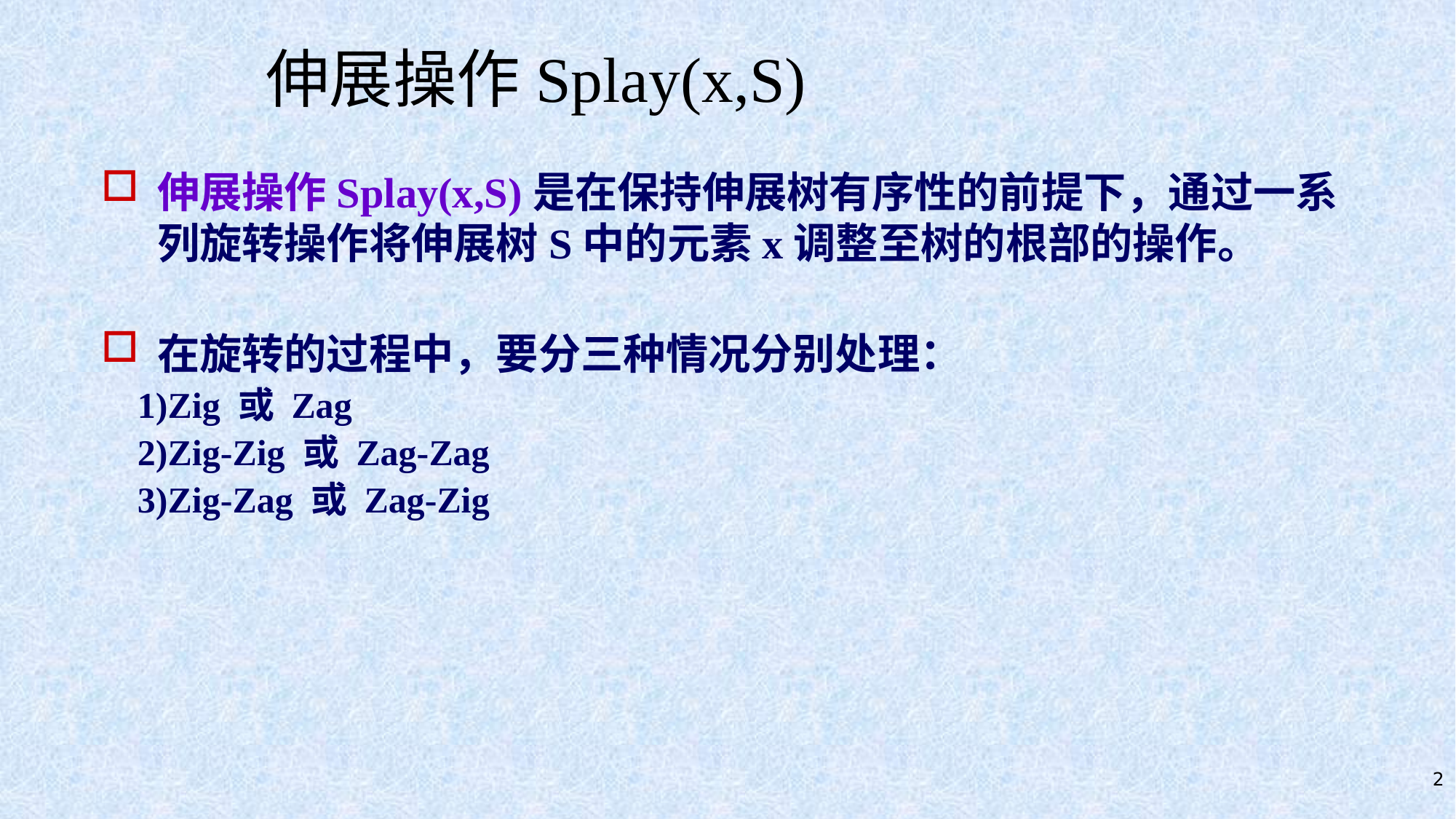

# 伸展操作Splay(x,S)
伸展操作Splay(x,S)是在保持伸展树有序性的前提下，通过一系列旋转操作将伸展树S中的元素x调整至树的根部的操作。

在旋转的过程中，要分三种情况分别处理：
    1)Zig 或 Zag
    2)Zig-Zig 或 Zag-Zag
    3)Zig-Zag 或 Zag-Zig
2